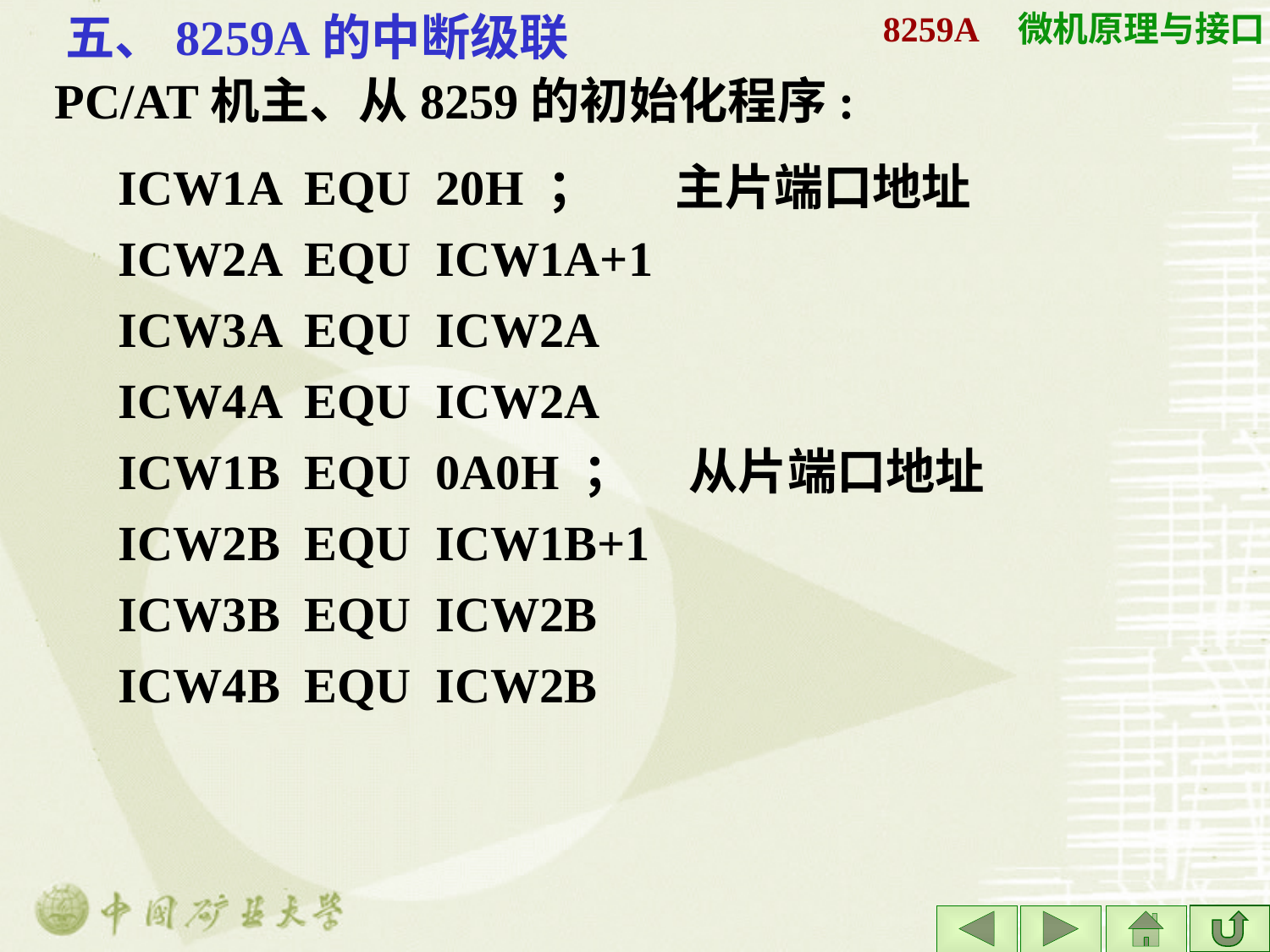

五、8259A的中断级联
# 8259A
PC/AT机主、从8259的初始化程序:
ICW1A  EQU  20H ；       主片端口地址
ICW2A  EQU  ICW1A+1
ICW3A  EQU  ICW2A
ICW4A  EQU  ICW2A
ICW1B  EQU  0A0H ；     从片端口地址
ICW2B  EQU  ICW1B+1
ICW3B  EQU  ICW2B
ICW4B  EQU  ICW2B